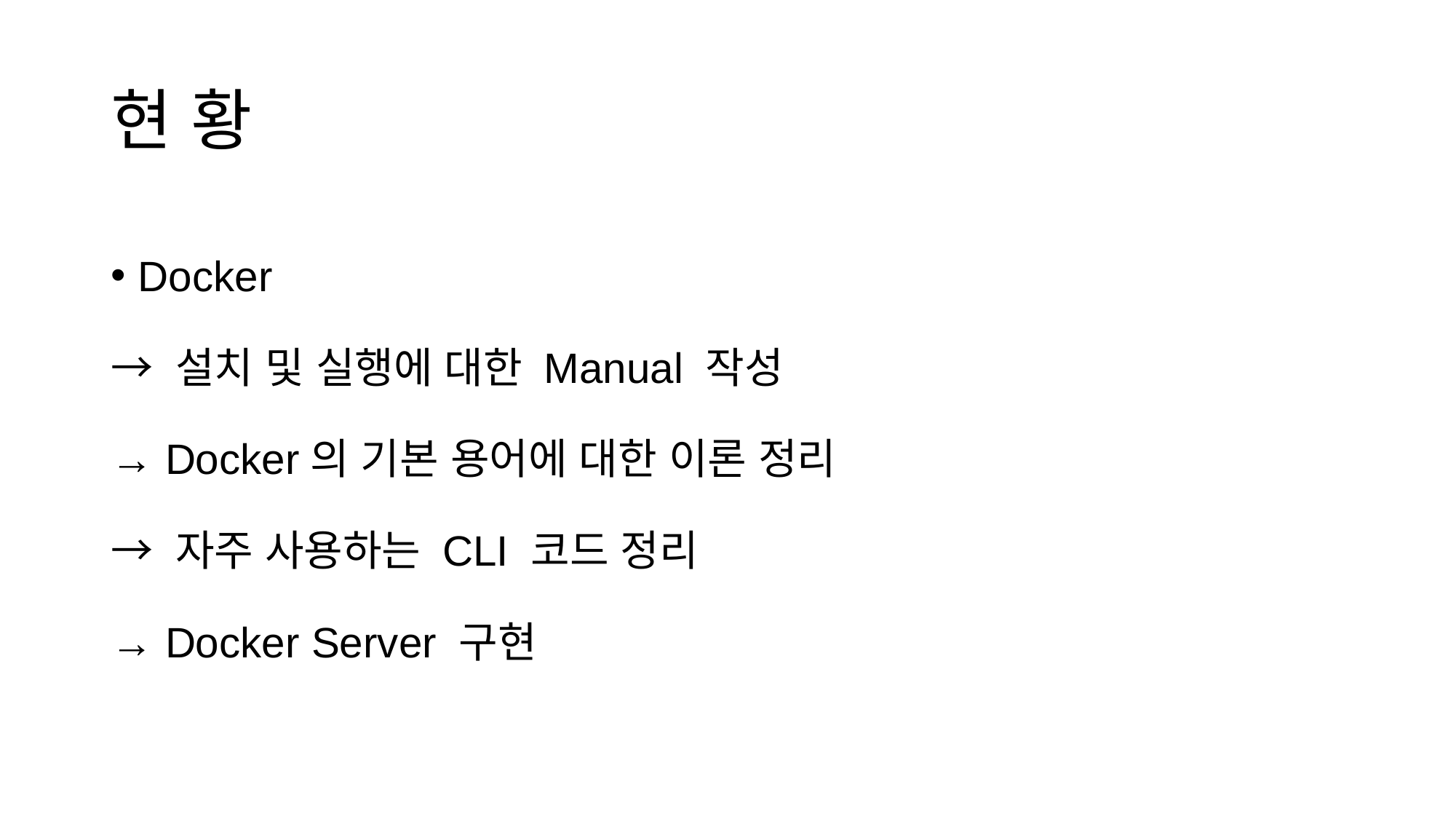

# 현 황
Docker
→ 설치 및 실행에 대한 Manual 작성
→ Docker의 기본 용어에 대한 이론 정리
→ 자주 사용하는 CLI 코드 정리
→ Docker Server 구현